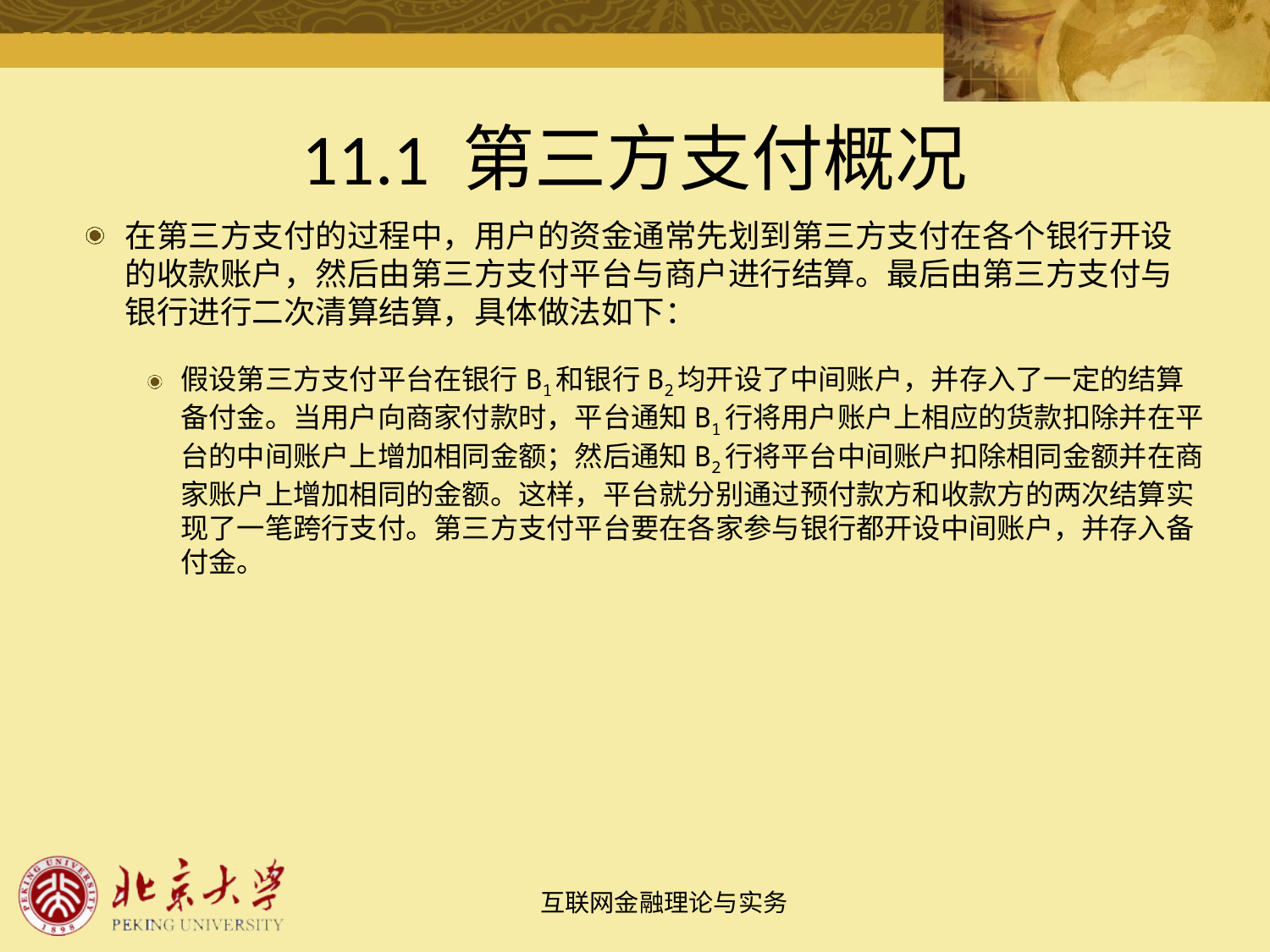

# 11.1 第三方支付概况
在第三方支付的过程中，用户的资金通常先划到第三方支付在各个银行开设的收款账户，然后由第三方支付平台与商户进行结算。最后由第三方支付与银行进行二次清算结算，具体做法如下：
假设第三方支付平台在银行B1和银行B2均开设了中间账户，并存入了一定的结算备付金。当用户向商家付款时，平台通知B1行将用户账户上相应的货款扣除并在平台的中间账户上增加相同金额；然后通知B2行将平台中间账户扣除相同金额并在商家账户上增加相同的金额。这样，平台就分别通过预付款方和收款方的两次结算实现了一笔跨行支付。第三方支付平台要在各家参与银行都开设中间账户，并存入备付金。